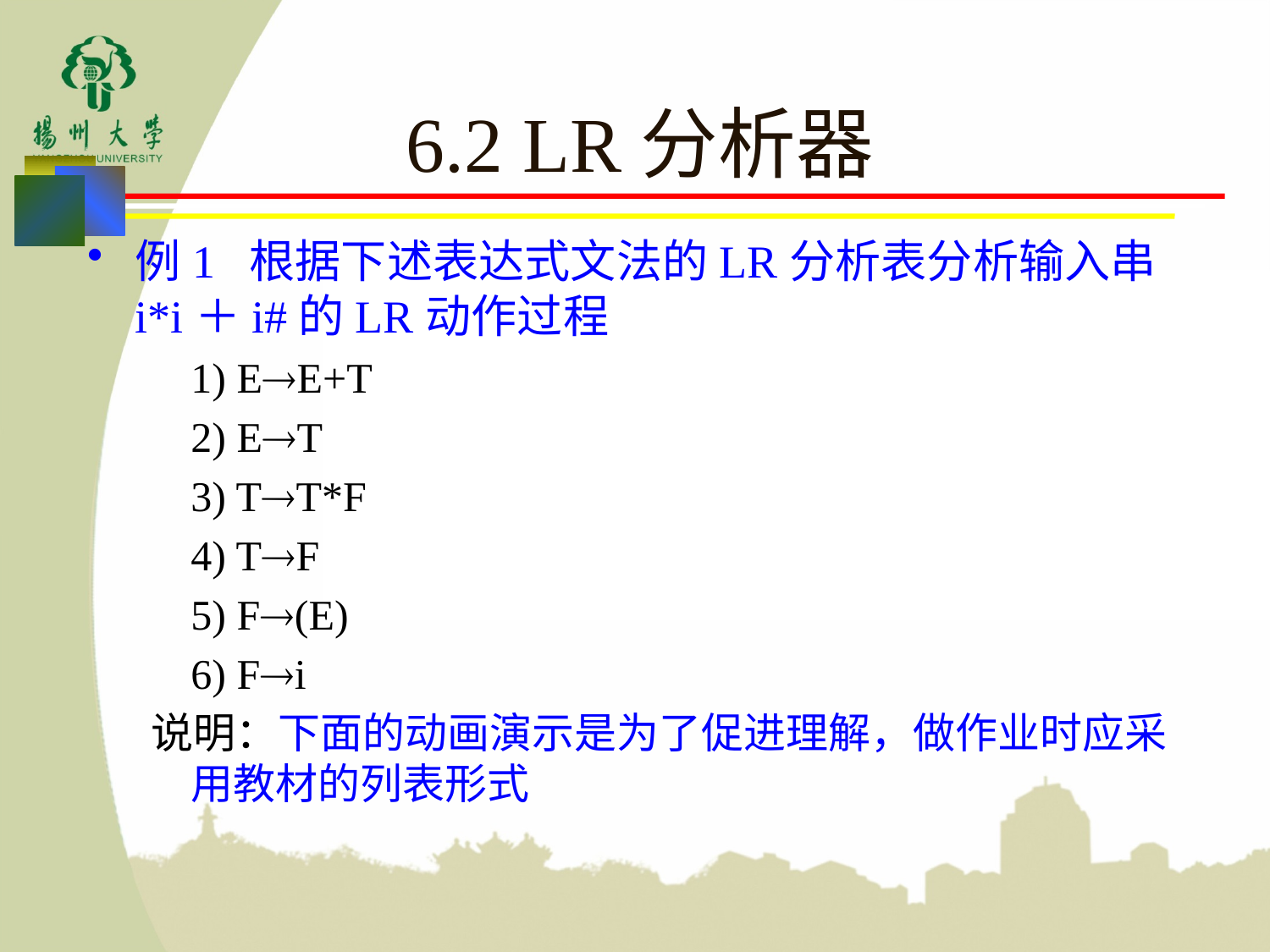

# 6.2 LR分析器
例1  根据下述表达式文法的LR分析表分析输入串 i*i＋i#的LR动作过程
	1) E→E+T
	2) E→T
	3) T→T*F
	4) T→F
	5) F→(E)
	6) F→i
说明：下面的动画演示是为了促进理解，做作业时应采用教材的列表形式

15